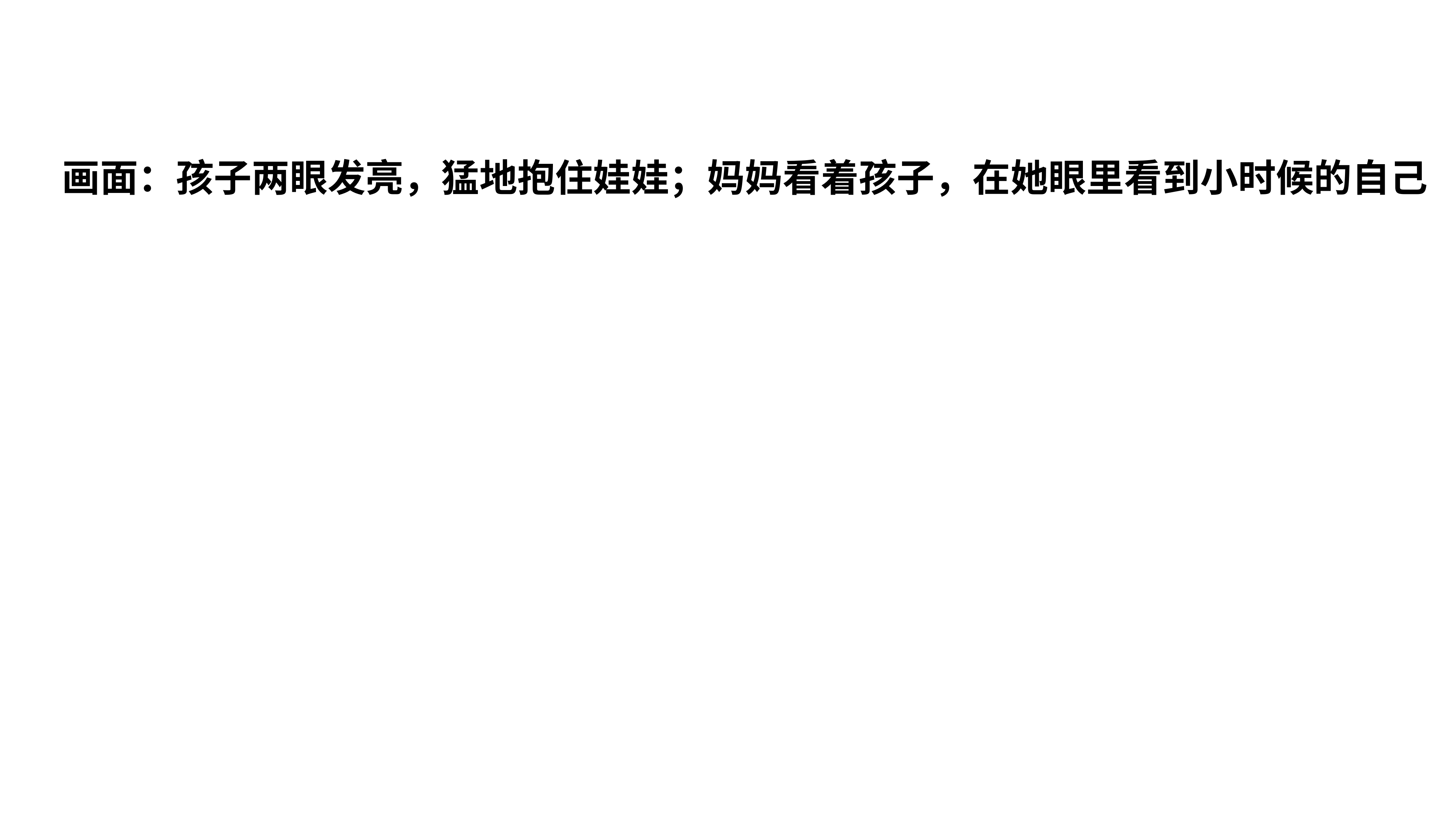

画面：孩子两眼发亮，猛地抱住娃娃；妈妈看着孩子，在她眼里看到小时候的自己